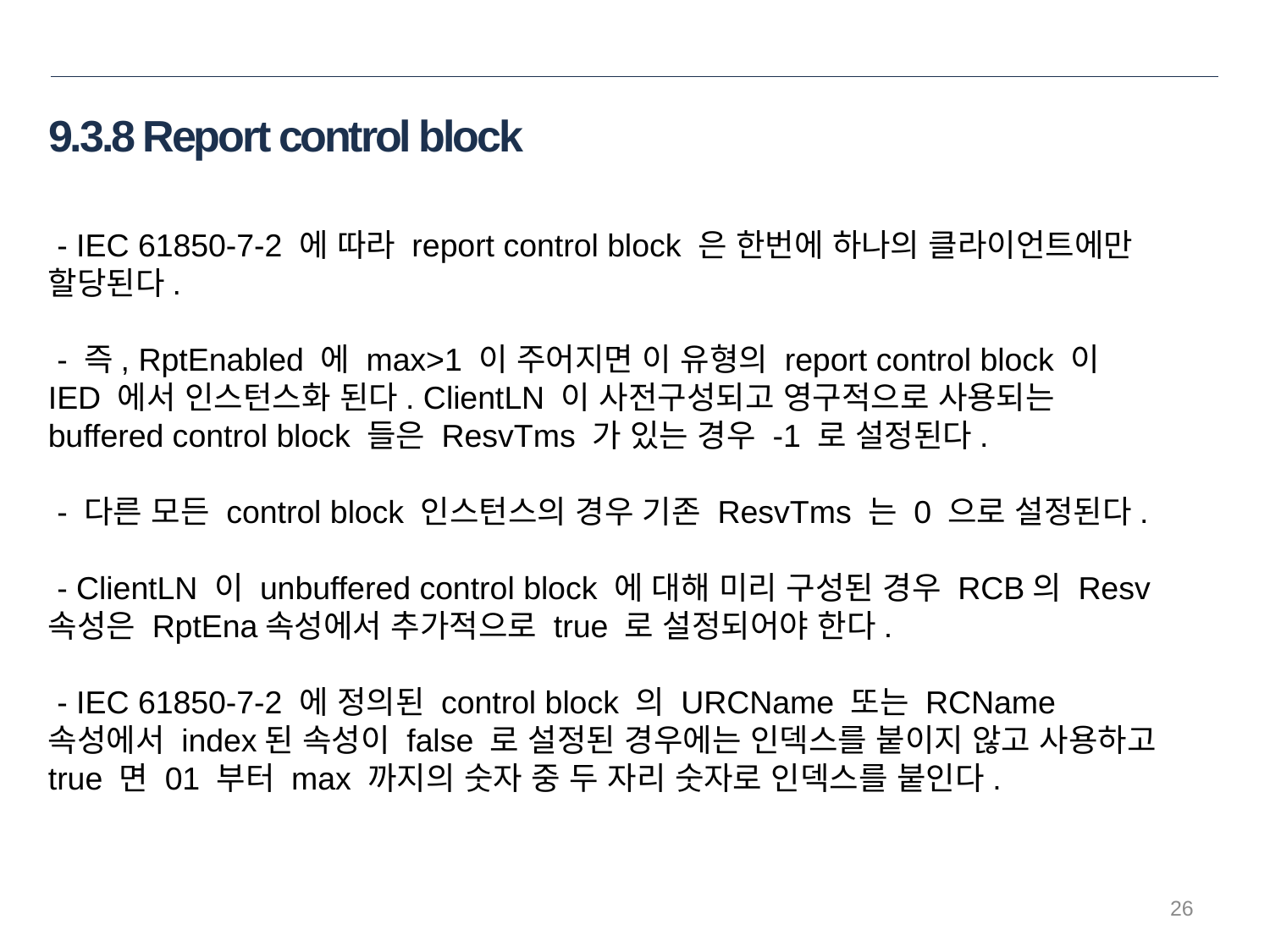

9.3.8 Report control block

 - IEC 61850-7-2 에 따라 report control block 은 한번에 하나의 클라이언트에만 할당된다.

 - 즉, RptEnabled 에 max>1 이 주어지면 이 유형의 report control block 이 IED 에서 인스턴스화 된다. ClientLN 이 사전구성되고 영구적으로 사용되는 buffered control block 들은 ResvTms 가 있는 경우 -1 로 설정된다.

 - 다른 모든 control block 인스턴스의 경우 기존 ResvTms 는 0 으로 설정된다.

 - ClientLN 이 unbuffered control block 에 대해 미리 구성된 경우 RCB의 Resv 속성은 RptEna속성에서 추가적으로 true 로 설정되어야 한다.

 - IEC 61850-7-2 에 정의된 control block 의 URCName 또는 RCName 속성에서 index된 속성이 false 로 설정된 경우에는 인덱스를 붙이지 않고 사용하고 true 면 01 부터 max 까지의 숫자 중 두 자리 숫자로 인덱스를 붙인다.

26